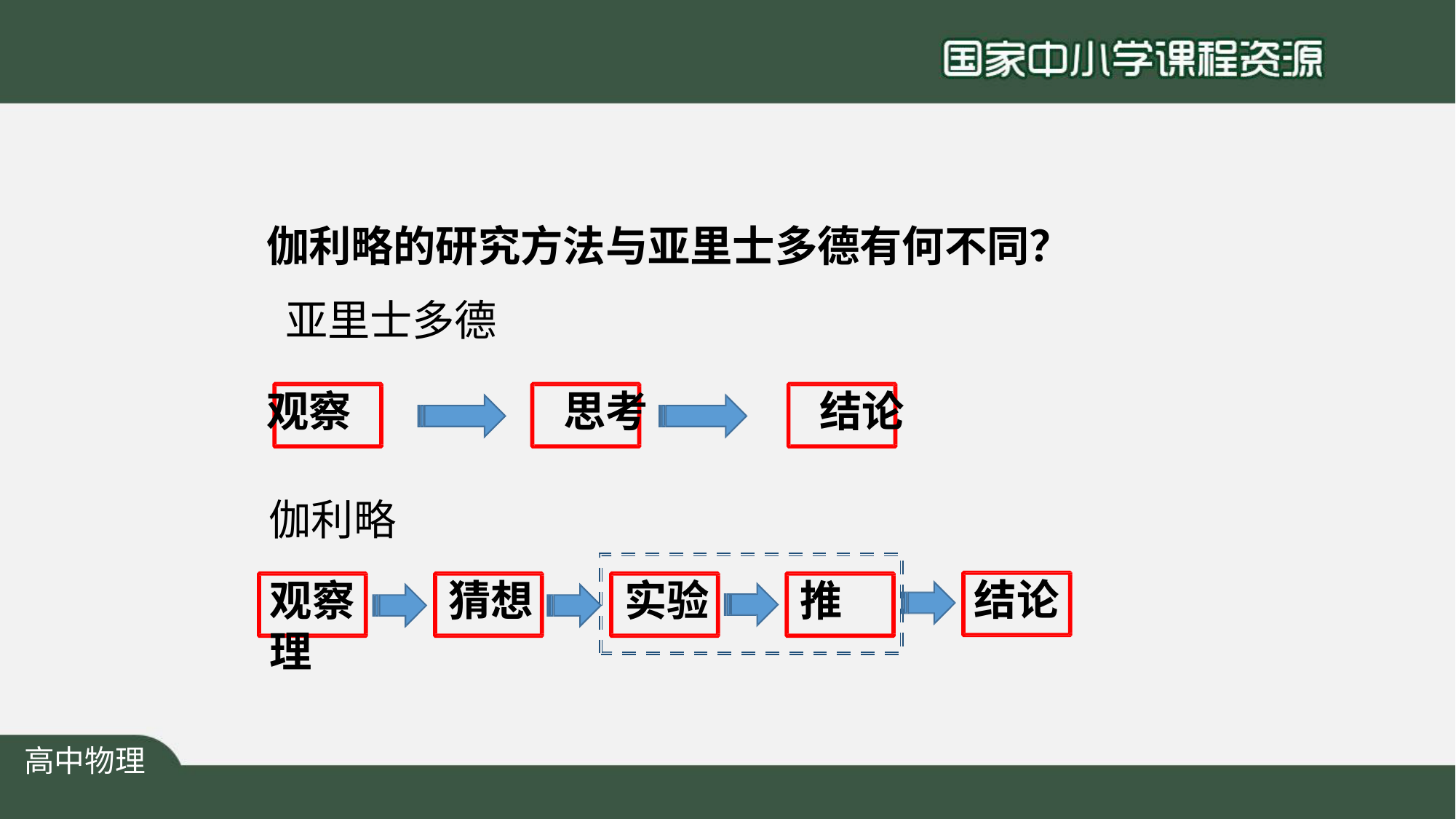

伽利略的研究方法与亚里士多德有何不同？ 亚里士多德
观察	思考	结论

伽利略
观察	猜想	实验	推理

结论

高中物理